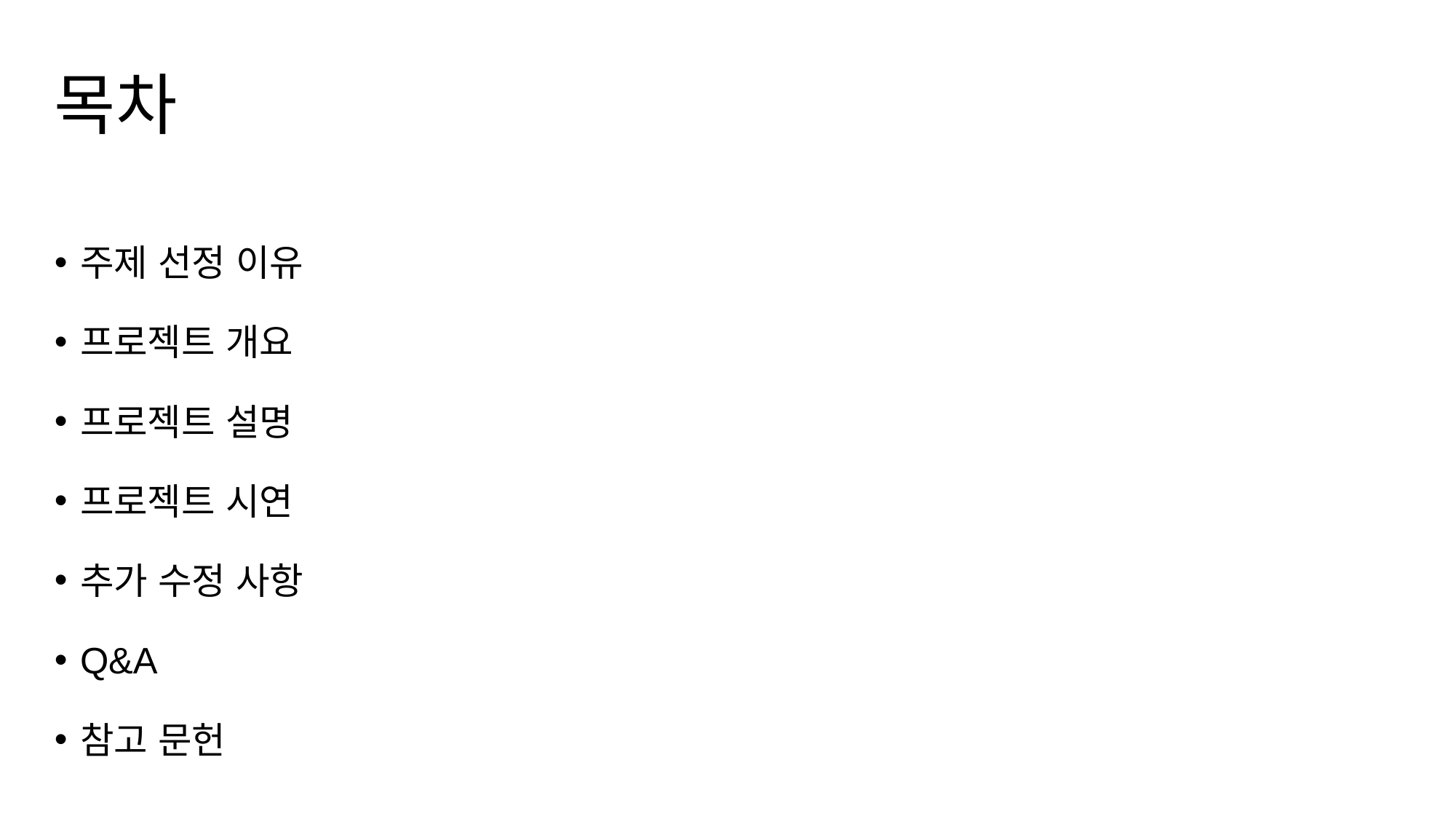

# 목차
주제 선정 이유
프로젝트 개요
프로젝트 설명
프로젝트 시연
추가 수정 사항
Q&A
참고 문헌